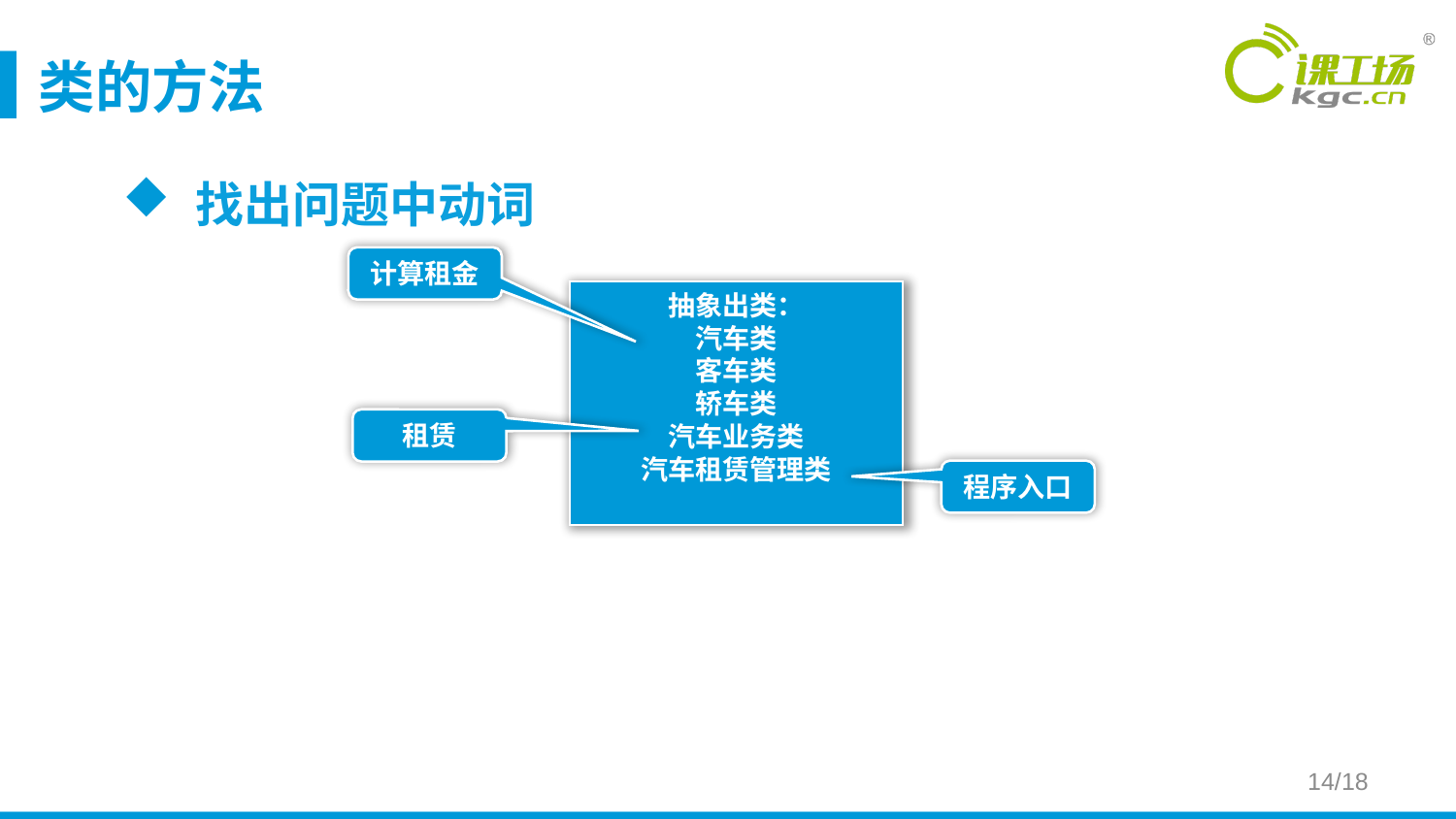

# 类的方法
找出问题中动词

计算租金
抽象出类：
汽车类
客车类
轿车类
汽车业务类
汽车租赁管理类

租赁
程序入口
2203
14/18